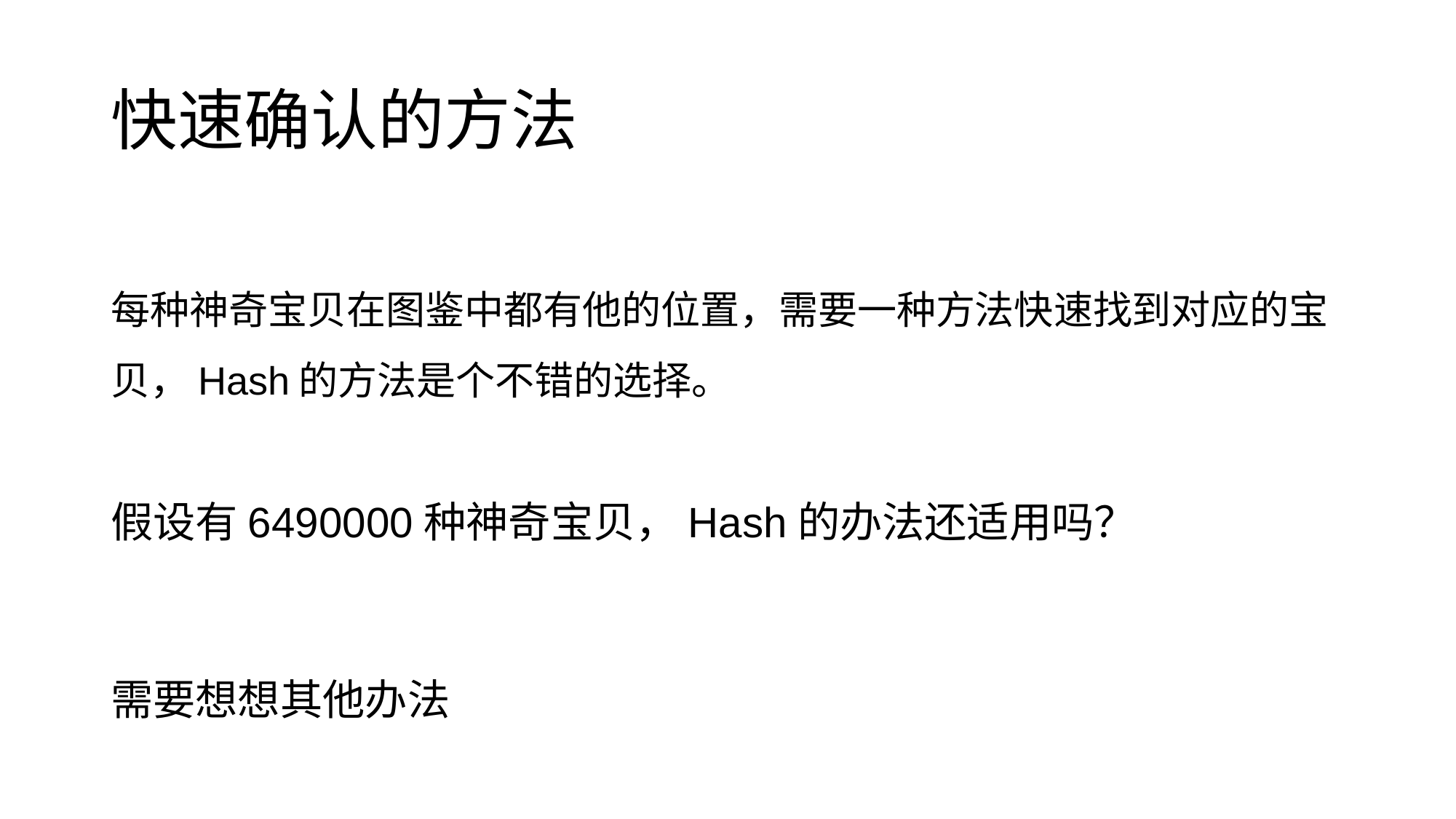

# 快速确认的方法
每种神奇宝贝在图鉴中都有他的位置，需要一种方法快速找到对应的宝贝，Hash的方法是个不错的选择。
假设有6490000种神奇宝贝，Hash的办法还适用吗？
需要想想其他办法